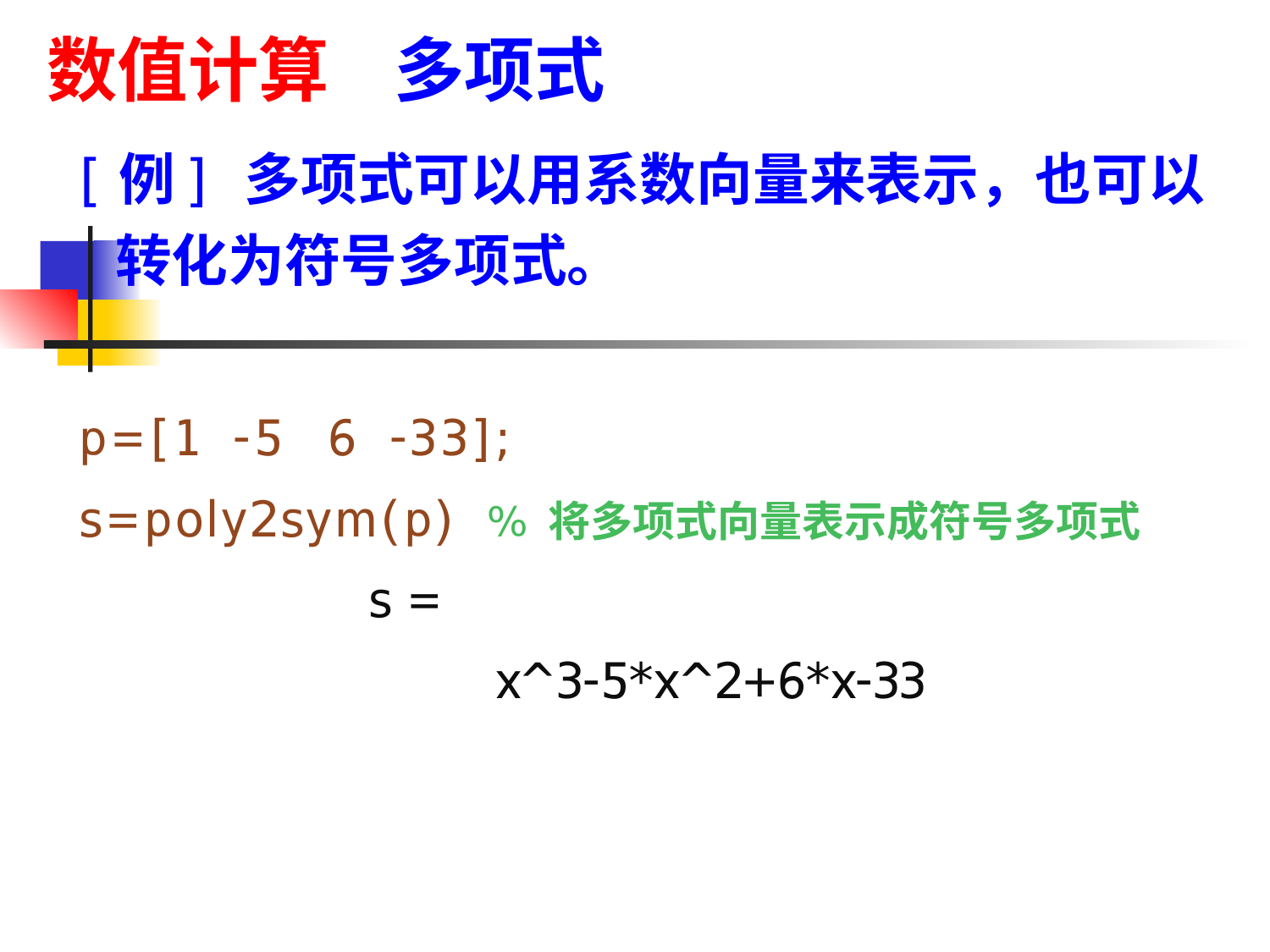

数值计算    多项式
[例] 多项式可以用系数向量来表示，也可以转化为符号多项式。

p=[1  -5   6  -33];
s=poly2sym(p)  %将多项式向量表示成符号多项式
			s =
				x^3-5*x^2+6*x-33
17